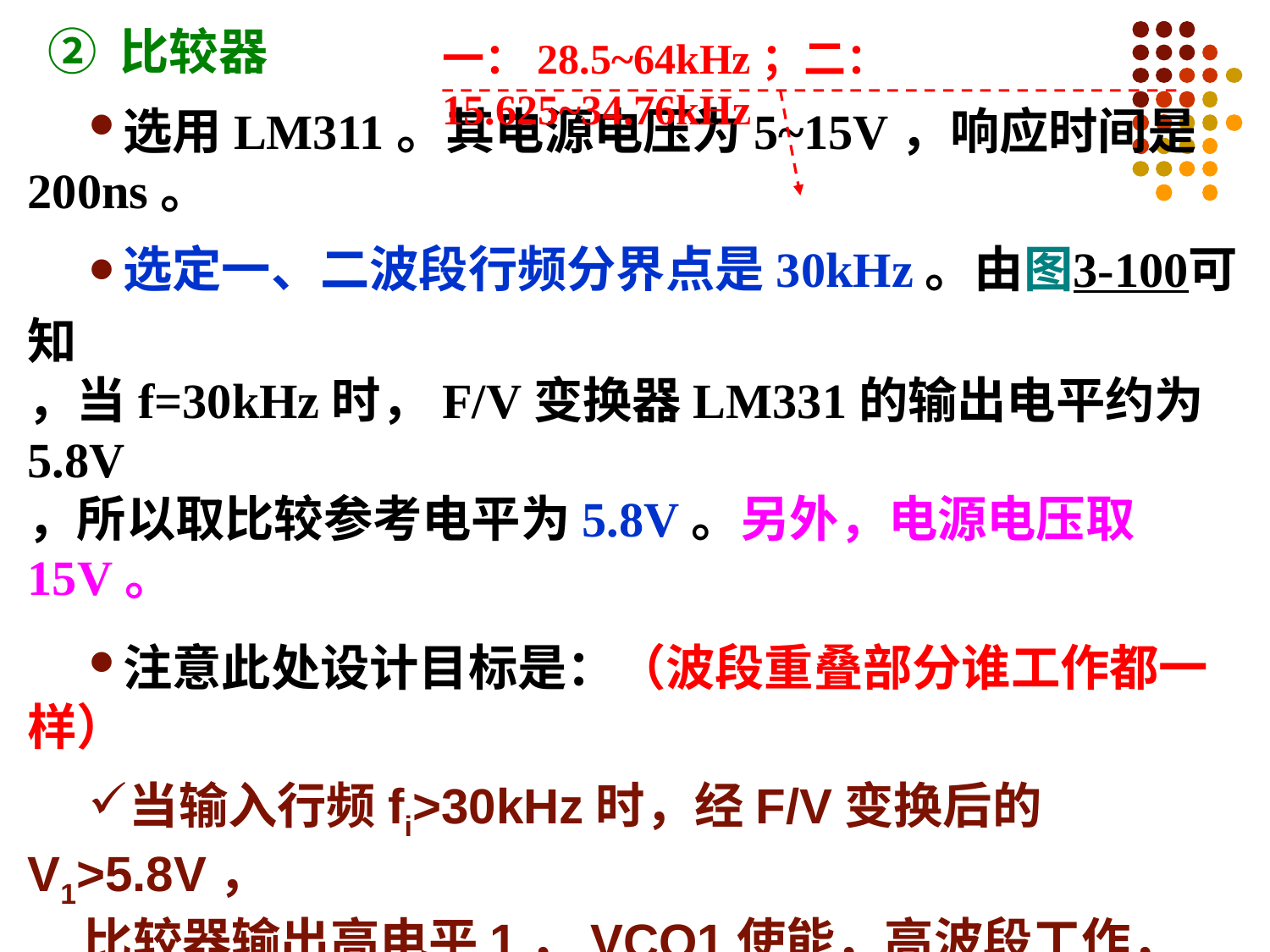

# ② 比较器
一：28.5~64kHz；二：15.625~34.76kHz

选用LM311。其电源电压为5~15V，响应时间是200ns。
选定一、二波段行频分界点是30kHz。由图3-100可知
，当f=30kHz时，F/V变换器LM331的输出电平约为5.8V
，所以取比较参考电平为5.8V。另外，电源电压取15V。
注意此处设计目标是：（波段重叠部分谁工作都一样）
当输入行频fi>30kHz时，经F/V变换后的V1>5.8V，
     比较器输出高电平1，VCO1使能，高波段工作，
     而VCO2不使能。
当输入行频fi≤30kHz时，经F/V变换后的V1≤5.8V，
     比较器输出低电平0，VCO2使能，低波段工作，
     而VCO1不使能。